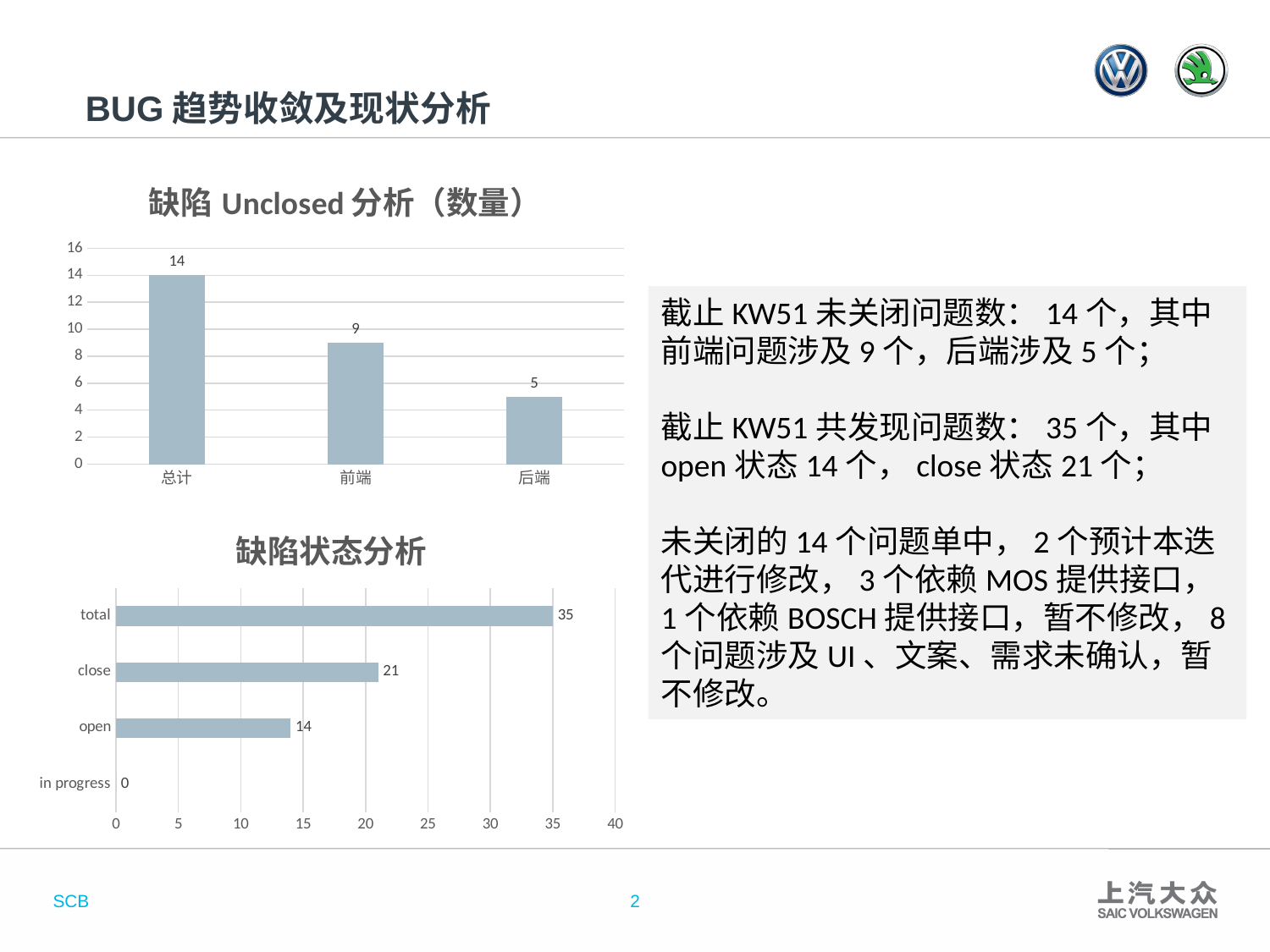

BUG趋势收敛及现状分析

### Chart: 缺陷Unclosed分析（数量）

| Category |  |
|---|---|
| 总计 | 14.0 |
| 前端 | 9.0 |
| 后端 | 5.0 |
截止KW51未关闭问题数：14个，其中前端问题涉及9个，后端涉及5个；

截止KW51共发现问题数：35个，其中open状态14个，close状态21个；

未关闭的14个问题单中，2个预计本迭代进行修改，3个依赖MOS提供接口，1个依赖BOSCH提供接口，暂不修改，8个问题涉及UI、文案、需求未确认，暂不修改。

### Chart: 缺陷状态分析

| Category |  |
|---|---|
| in progress | 0.0 |
| open | 14.0 |
| close | 21.0 |
| total | 35.0 |